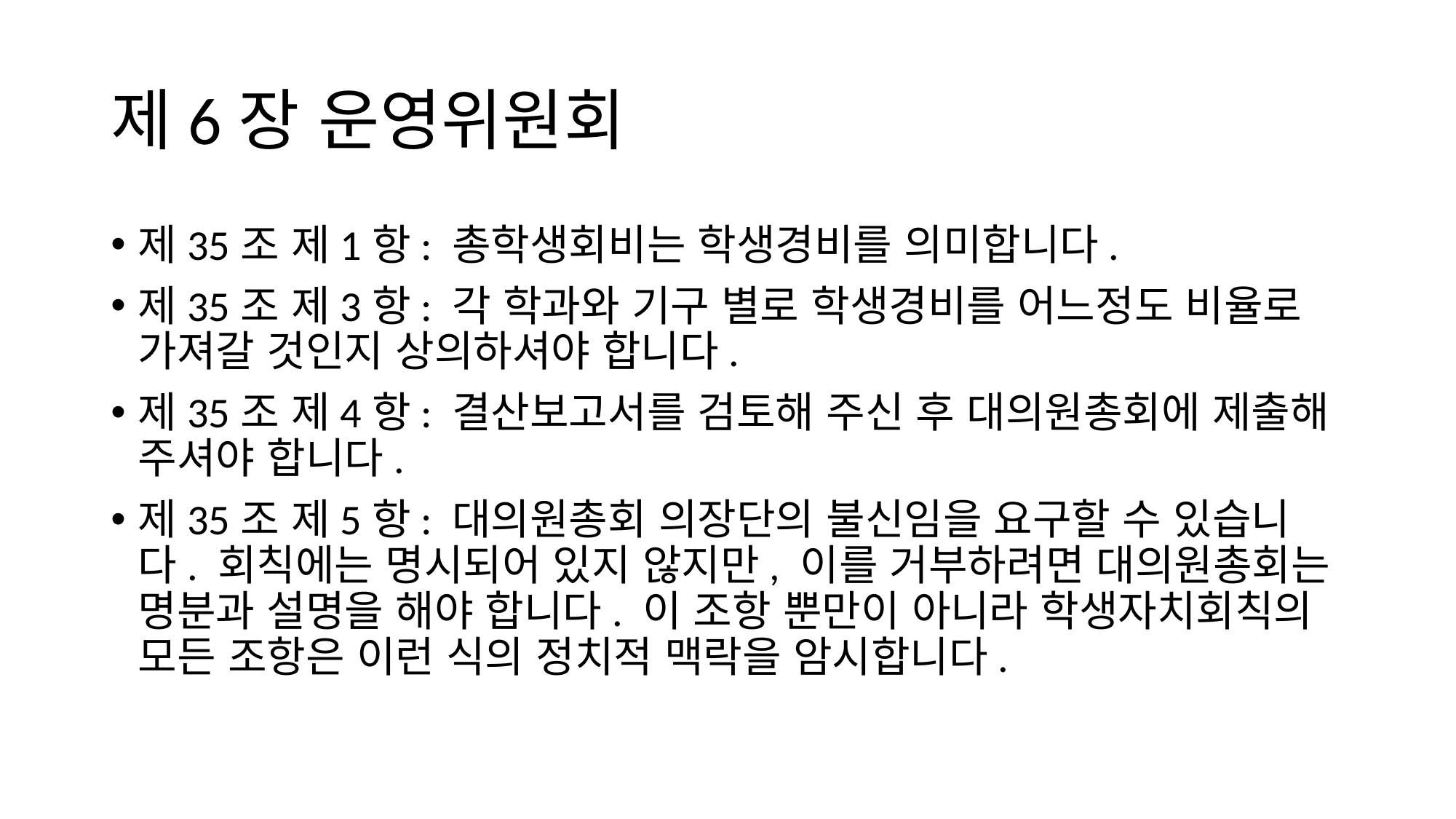

# 제6장 운영위원회
제35조 제1항: 총학생회비는 학생경비를 의미합니다.
제35조 제3항: 각 학과와 기구 별로 학생경비를 어느정도 비율로 가져갈 것인지 상의하셔야 합니다.
제35조 제4항: 결산보고서를 검토해 주신 후 대의원총회에 제출해 주셔야 합니다.
제35조 제5항: 대의원총회 의장단의 불신임을 요구할 수 있습니다. 회칙에는 명시되어 있지 않지만, 이를 거부하려면 대의원총회는 명분과 설명을 해야 합니다. 이 조항 뿐만이 아니라 학생자치회칙의 모든 조항은 이런 식의 정치적 맥락을 암시합니다.